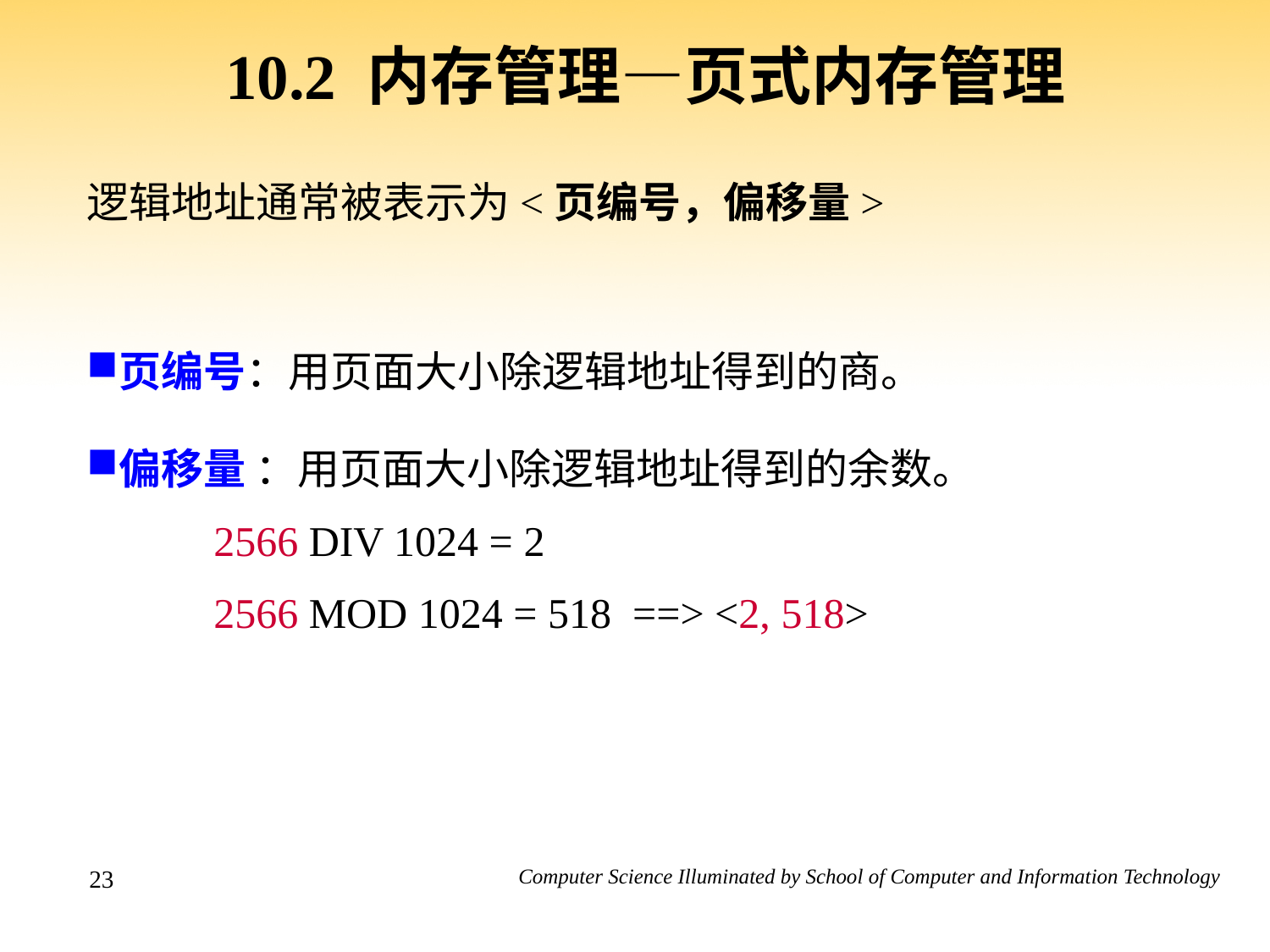

# 10.2 内存管理—页式内存管理
逻辑地址通常被表示为<页编号，偏移量>

页编号：用页面大小除逻辑地址得到的商。
偏移量 ：用页面大小除逻辑地址得到的余数。
	2566 DIV 1024 = 2
	2566 MOD 1024 = 518  ==> <2, 518>
23